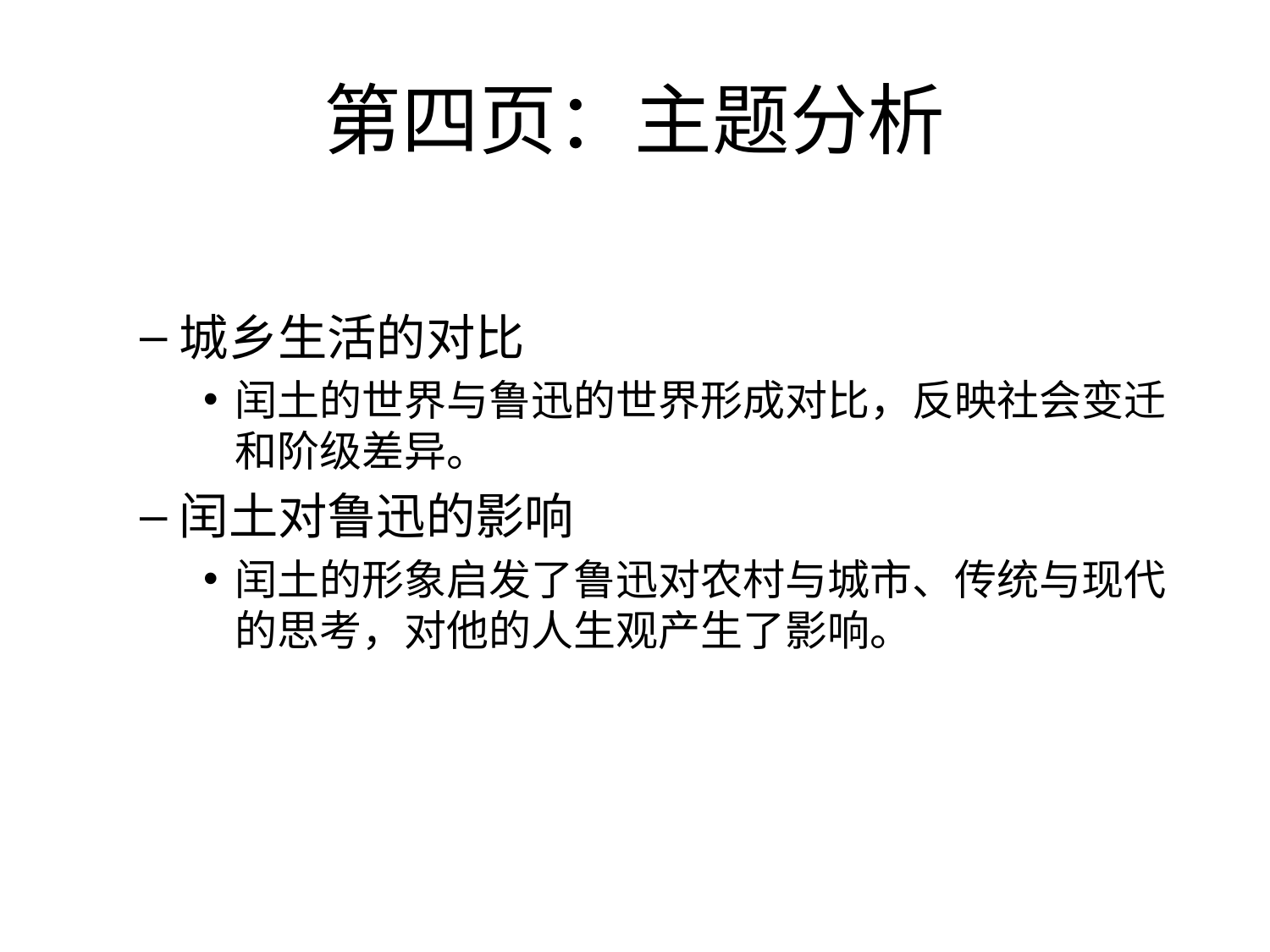

# 第四页：主题分析

城乡生活的对比
闰土的世界与鲁迅的世界形成对比，反映社会变迁和阶级差异。
闰土对鲁迅的影响
闰土的形象启发了鲁迅对农村与城市、传统与现代的思考，对他的人生观产生了影响。